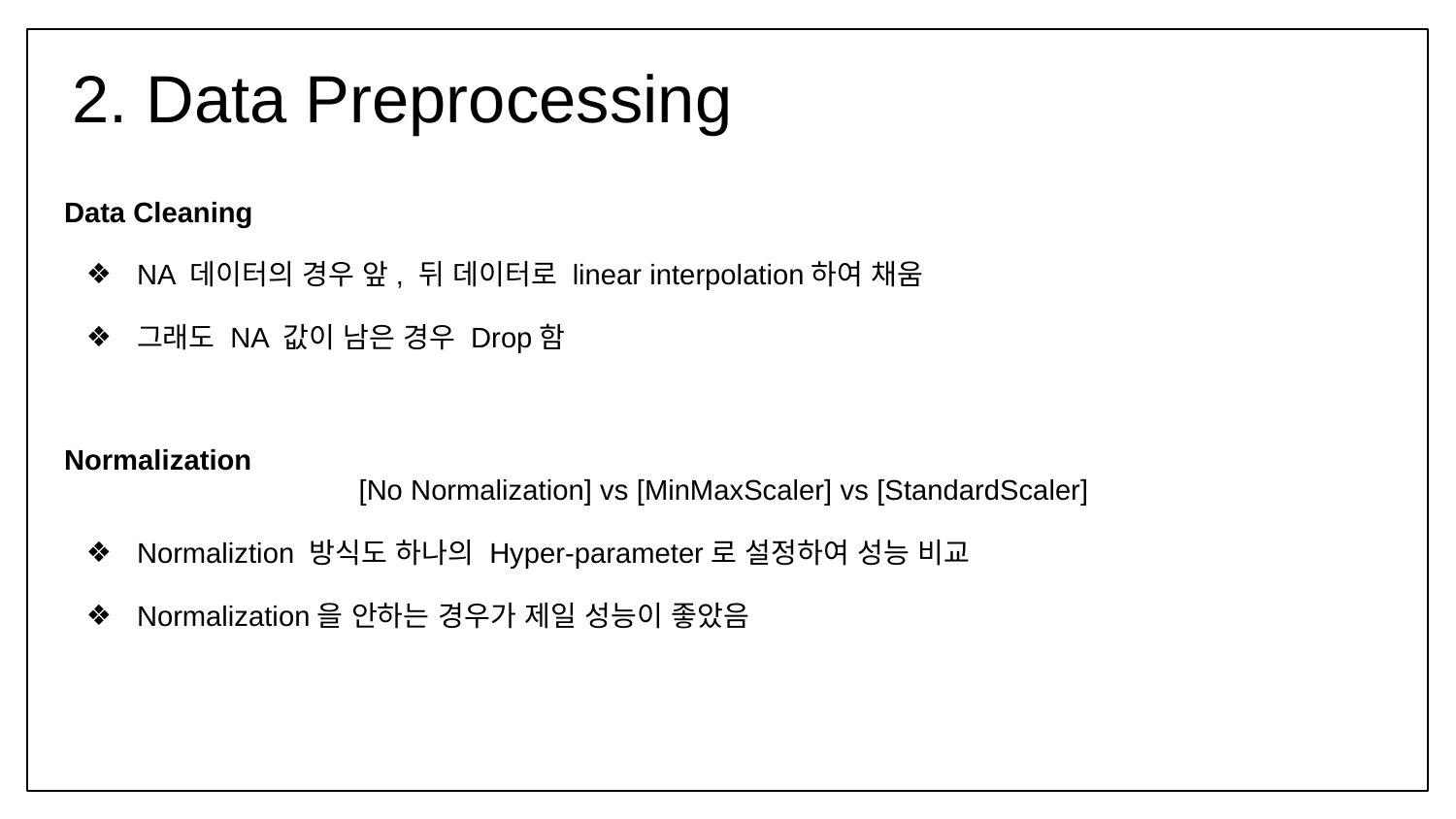

# 2. Data Preprocessing
Data Cleaning
NA 데이터의 경우 앞, 뒤 데이터로 linear interpolation하여 채움
그래도 NA 값이 남은 경우 Drop함

Normalization
[No Normalization] vs [MinMaxScaler] vs [StandardScaler]
Normaliztion 방식도 하나의 Hyper-parameter로 설정하여 성능 비교
Normalization을 안하는 경우가 제일 성능이 좋았음